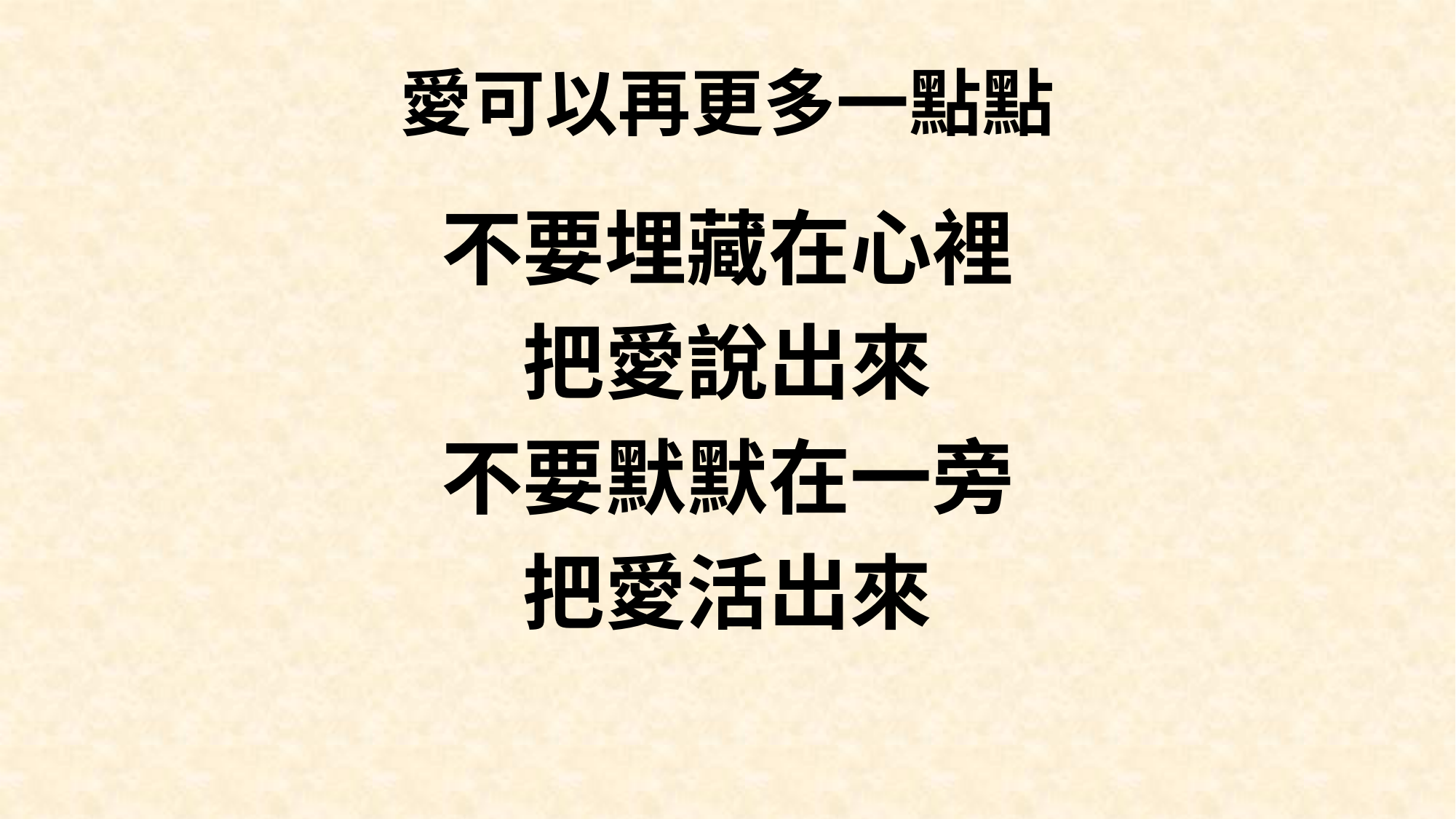

# 愛可以再更多一點點
不要埋藏在心裡
把愛說出來
不要默默在一旁
把愛活出來